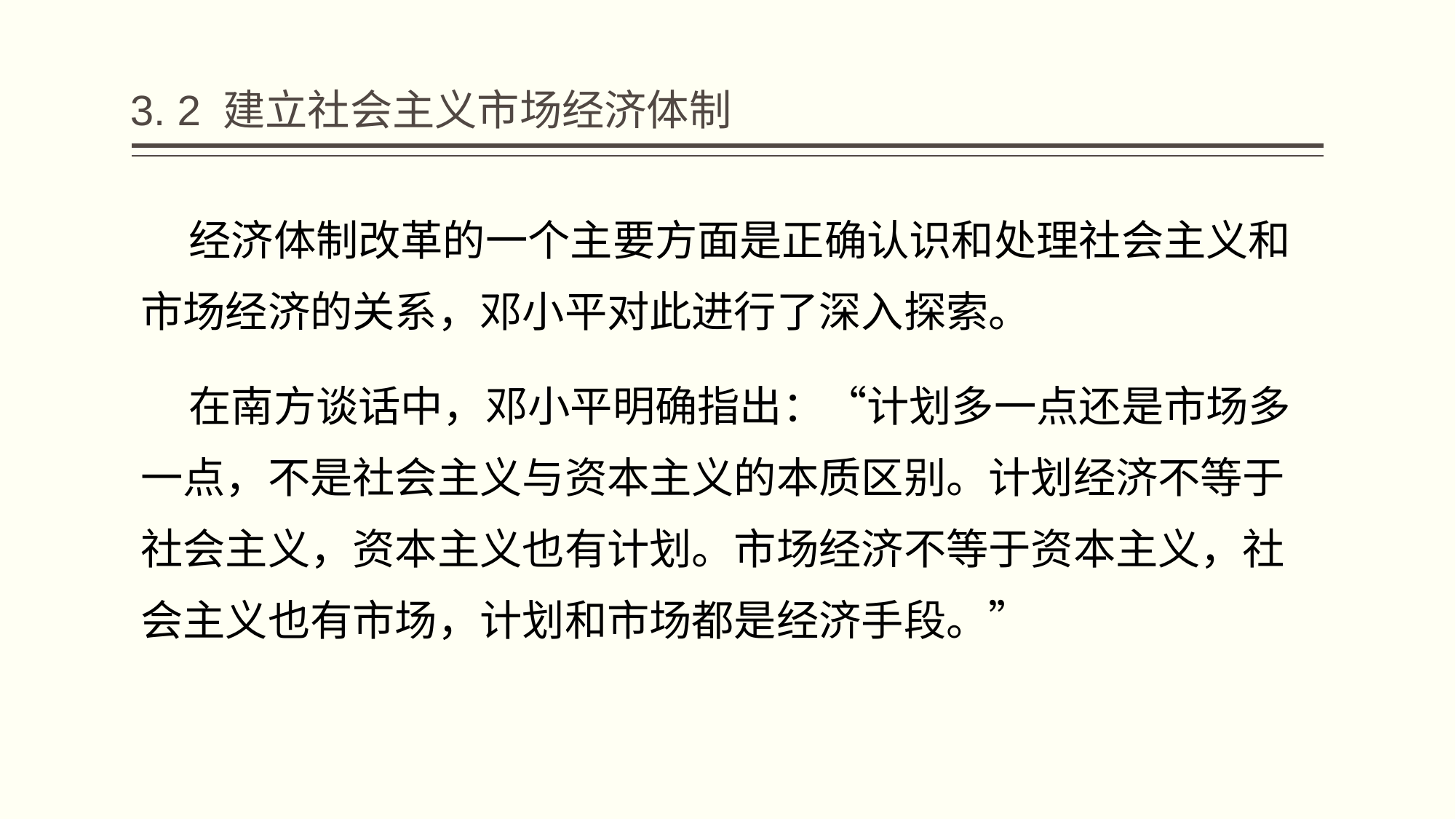

# 3. 2 建立社会主义市场经济体制
    经济体制改革的一个主要方面是正确认识和处理社会主义和市场经济的关系，邓小平对此进行了深入探索。
    在南方谈话中，邓小平明确指出：“计划多一点还是市场多一点，不是社会主义与资本主义的本质区别。计划经济不等于社会主义，资本主义也有计划。市场经济不等于资本主义，社会主义也有市场，计划和市场都是经济手段。”